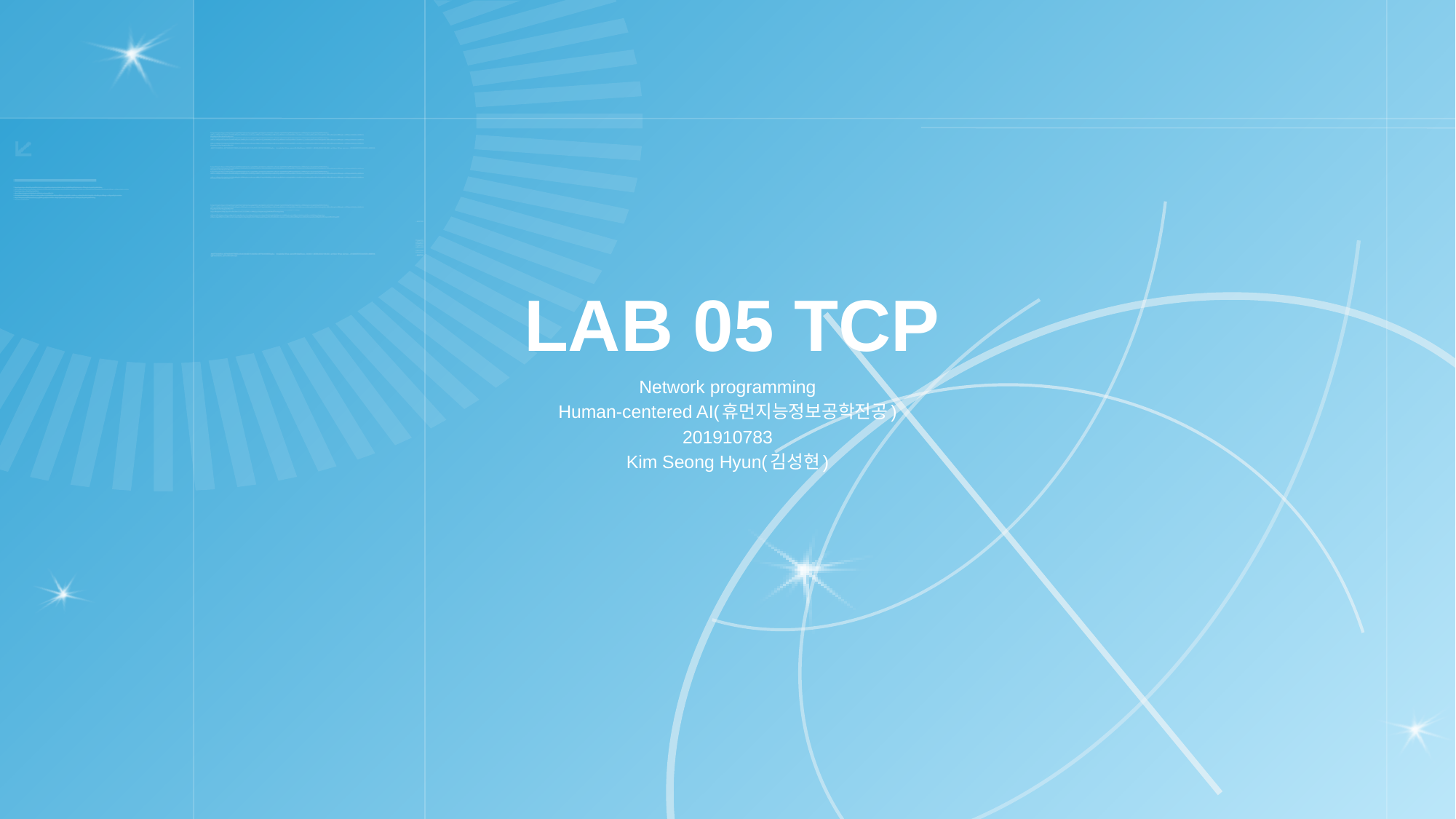

# Lab 05 TCP
Network programming
Human-centered AI(휴먼지능정보공학전공)
201910783
Kim Seong Hyun(김성현)